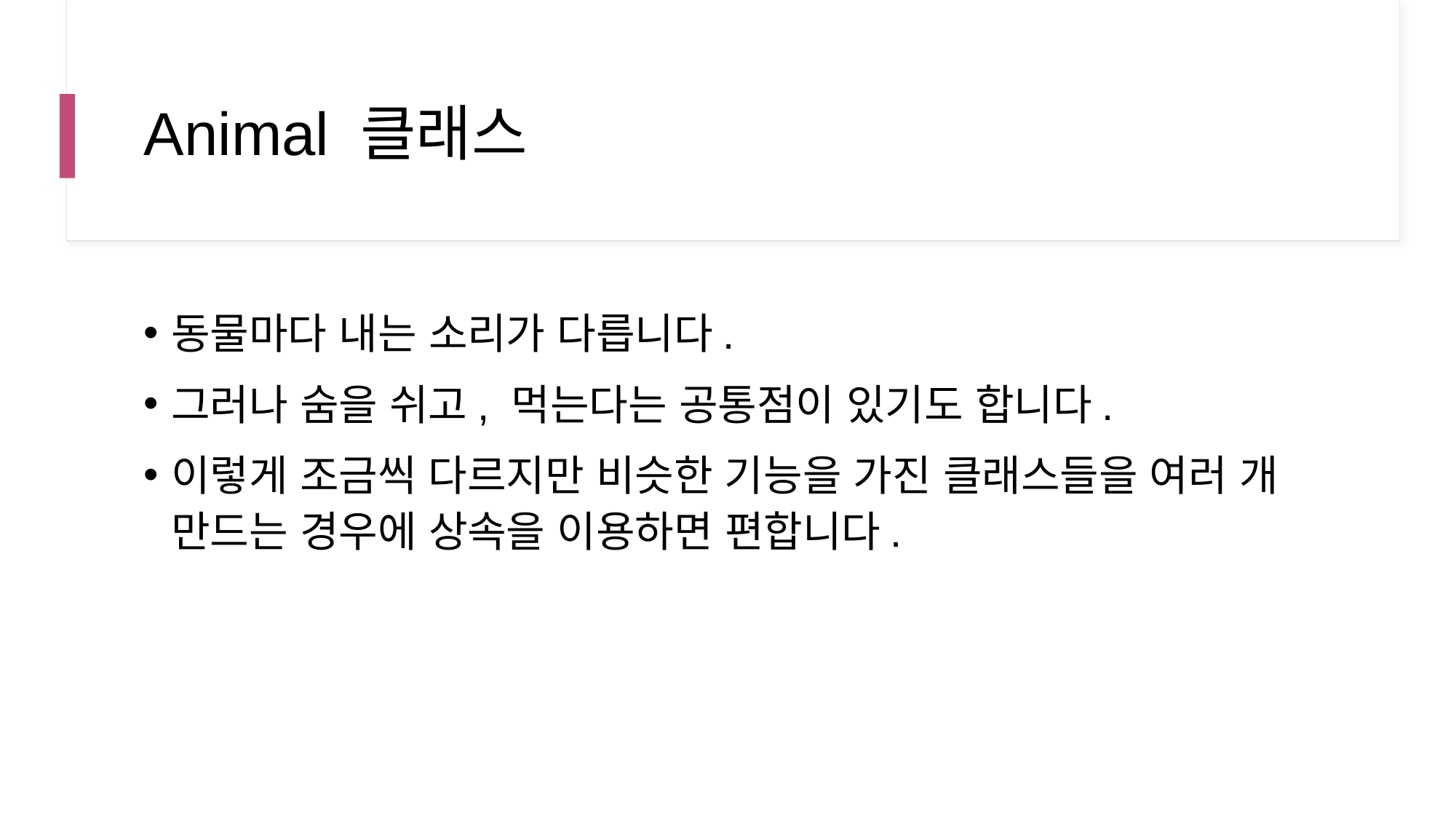

# Animal 클래스
동물마다 내는 소리가 다릅니다.
그러나 숨을 쉬고, 먹는다는 공통점이 있기도 합니다.
이렇게 조금씩 다르지만 비슷한 기능을 가진 클래스들을 여러 개 만드는 경우에 상속을 이용하면 편합니다.